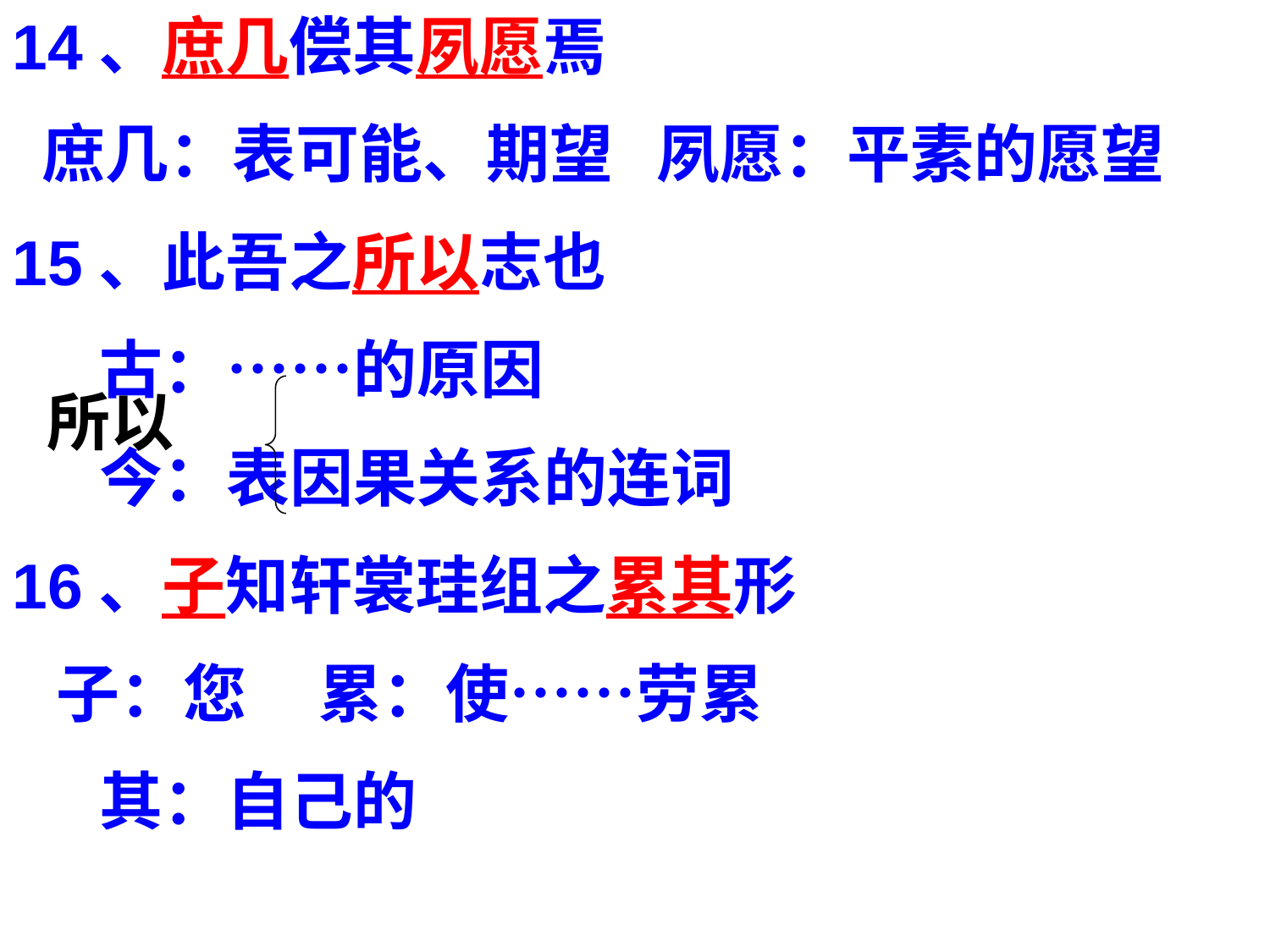

14、庶几偿其夙愿焉
 庶几：表可能、期望   夙愿：平素的愿望
15、此吾之所以志也
     古：……的原因
     今：表因果关系的连词
16、子知轩裳珪组之累其形
  子：您     累：使……劳累
     其：自己的
所以